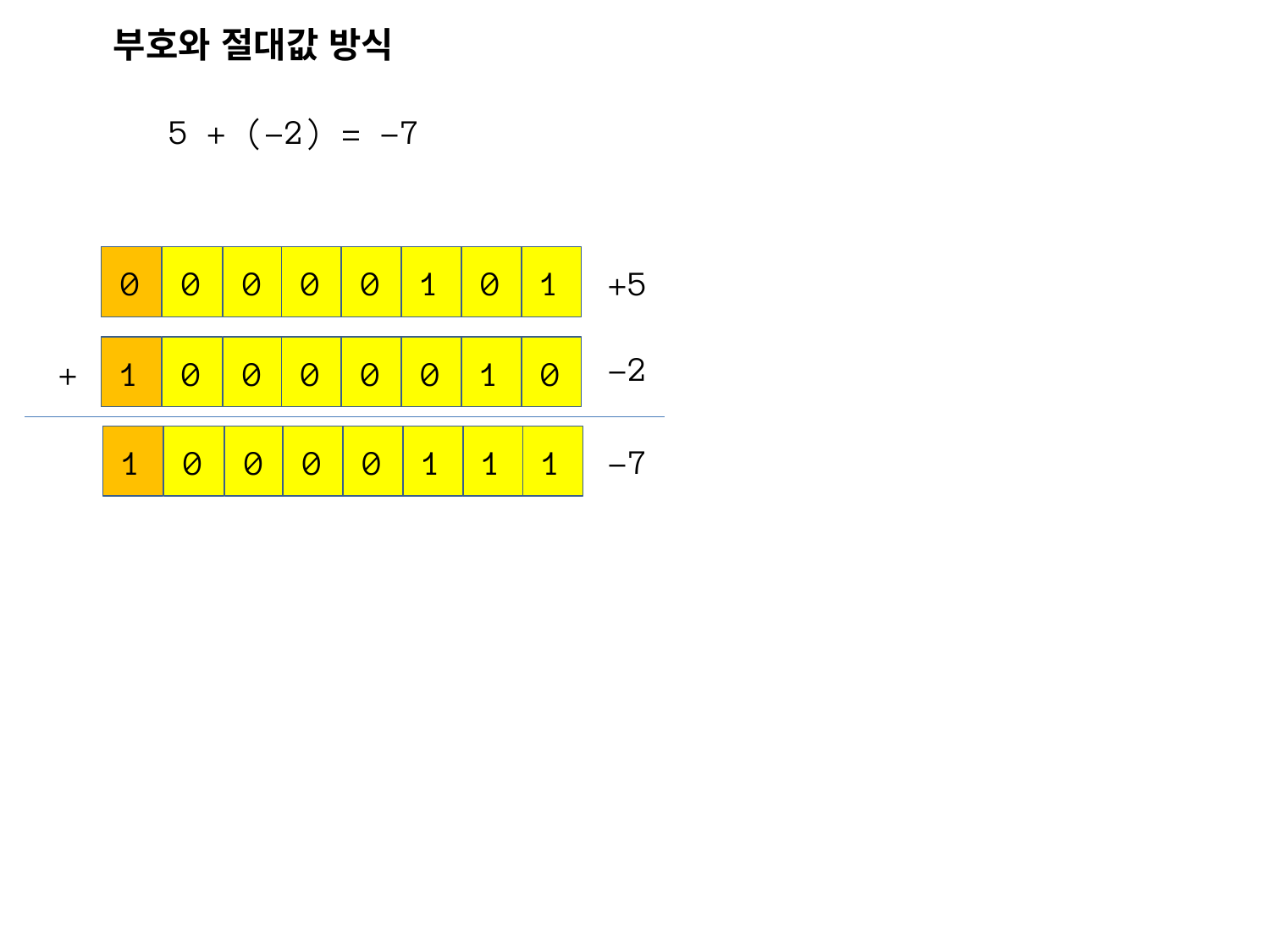

부호와 절대값 방식
5 + (-2) = -7
0
0
0
0
0
1
0
1
+5
1
0
0
0
0
0
1
0
-2
+
1
0
0
0
0
1
1
1
-7